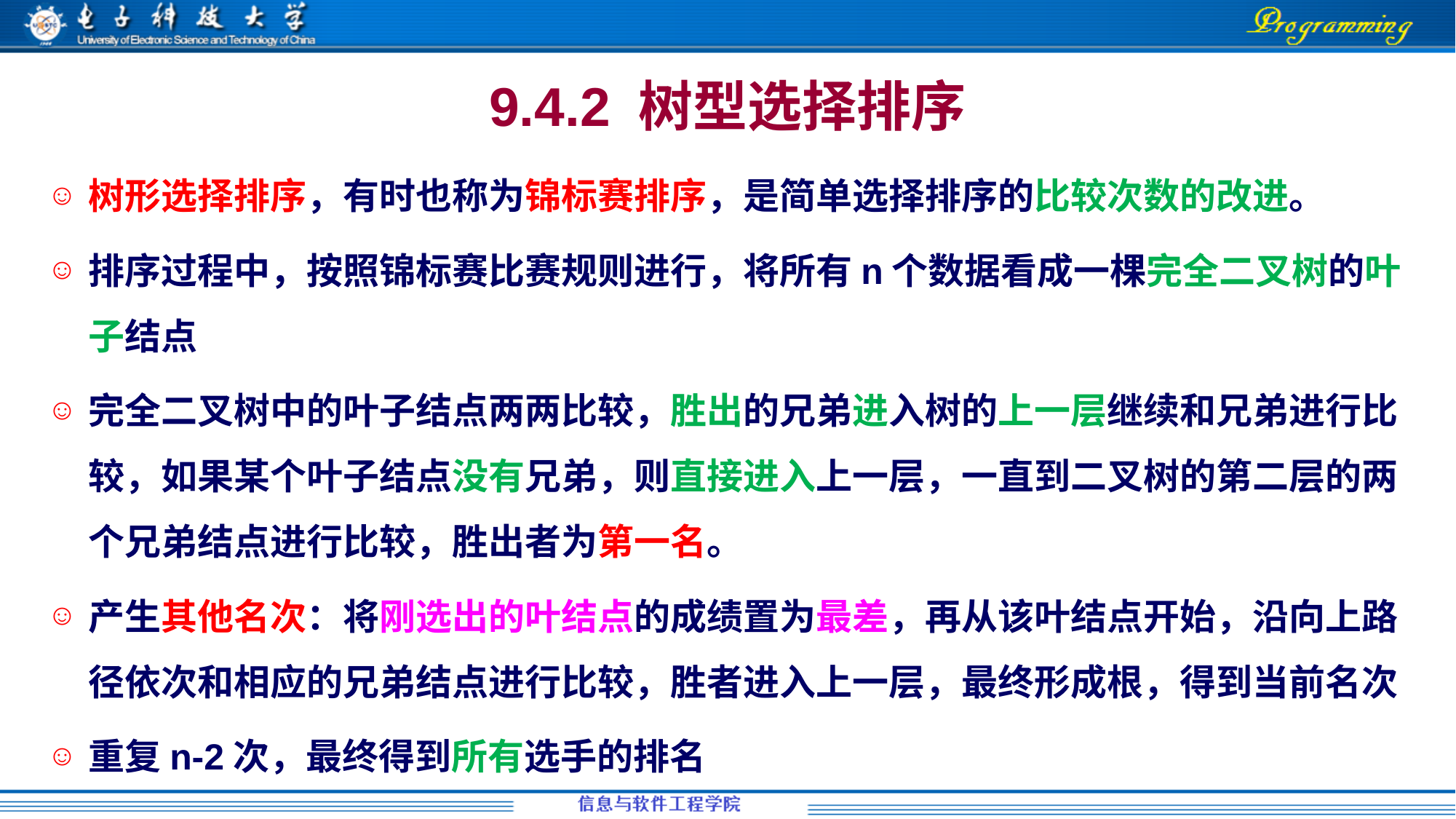

# 9.4.2 树型选择排序
树形选择排序，有时也称为锦标赛排序，是简单选择排序的比较次数的改进。
排序过程中，按照锦标赛比赛规则进行，将所有n个数据看成一棵完全二叉树的叶子结点
完全二叉树中的叶子结点两两比较，胜出的兄弟进入树的上一层继续和兄弟进行比较，如果某个叶子结点没有兄弟，则直接进入上一层，一直到二叉树的第二层的两个兄弟结点进行比较，胜出者为第一名。
产生其他名次：将刚选出的叶结点的成绩置为最差，再从该叶结点开始，沿向上路径依次和相应的兄弟结点进行比较，胜者进入上一层，最终形成根，得到当前名次
重复n-2次，最终得到所有选手的排名